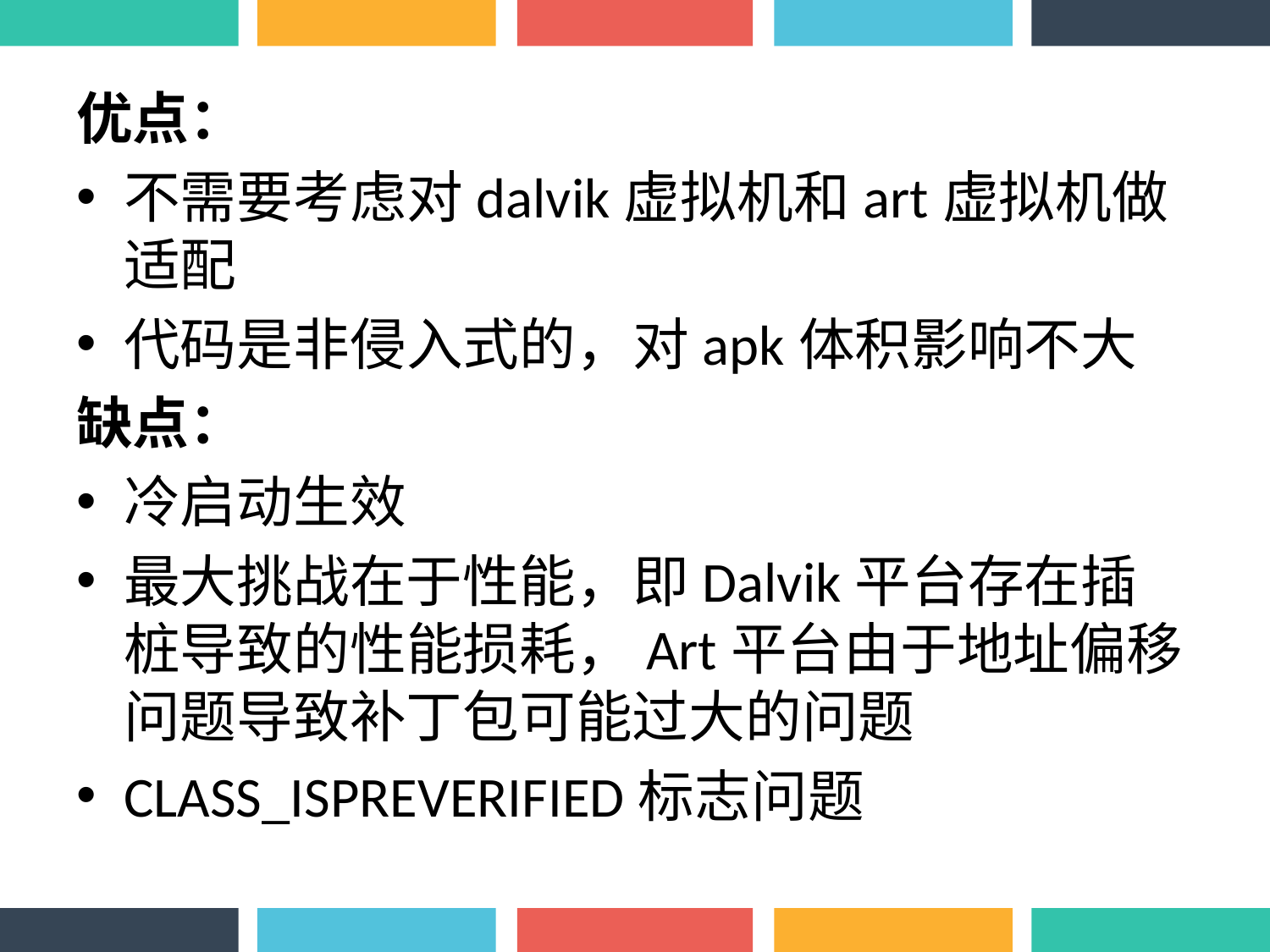

优点：
不需要考虑对dalvik虚拟机和art虚拟机做适配
代码是非侵入式的，对apk体积影响不大
缺点：
冷启动生效
最大挑战在于性能，即Dalvik平台存在插桩导致的性能损耗，Art平台由于地址偏移问题导致补丁包可能过大的问题
CLASS_ISPREVERIFIED标志问题